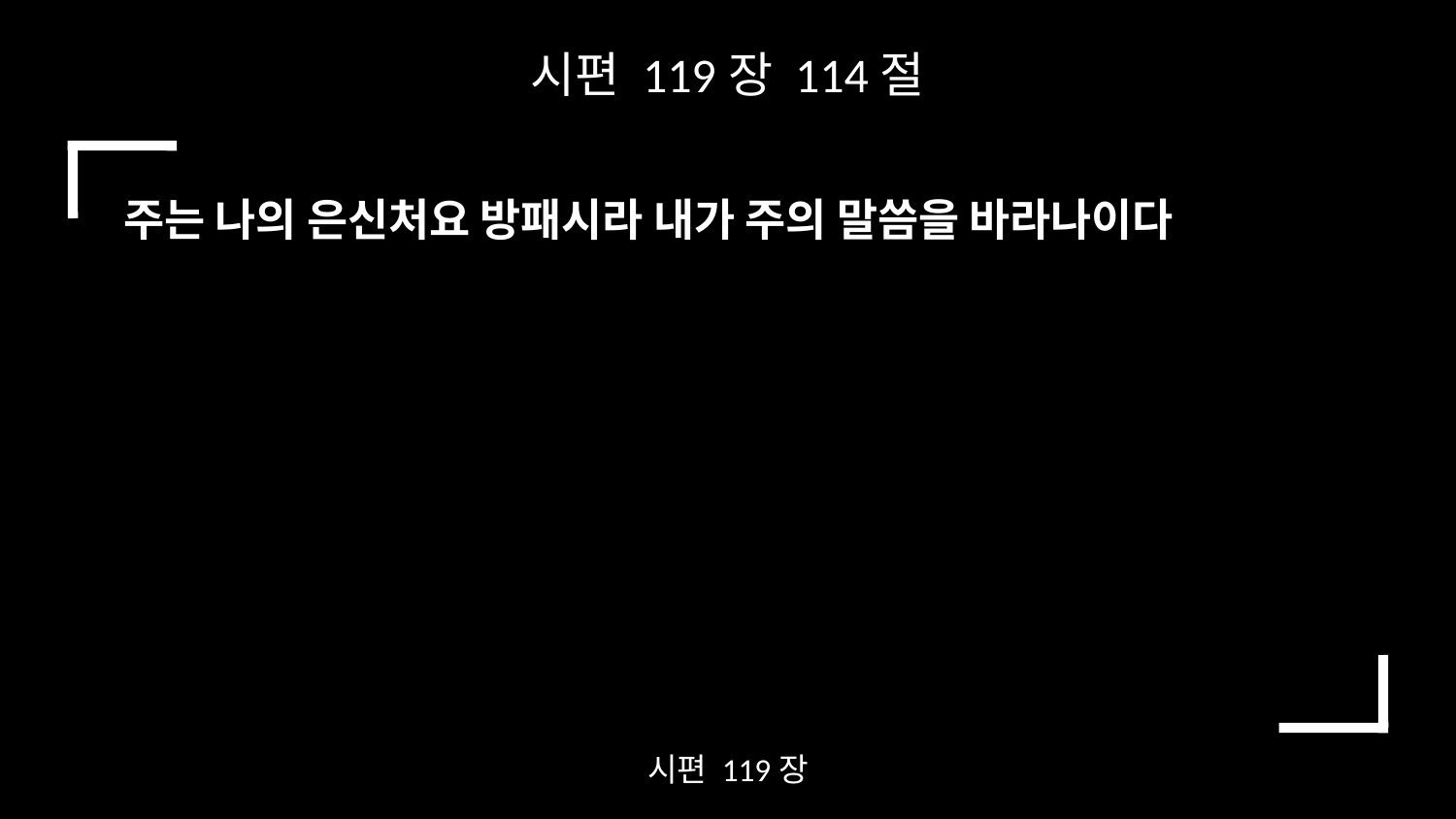

시편 119장 114절

주는 나의 은신처요 방패시라 내가 주의 말씀을 바라나이다

시편 119장